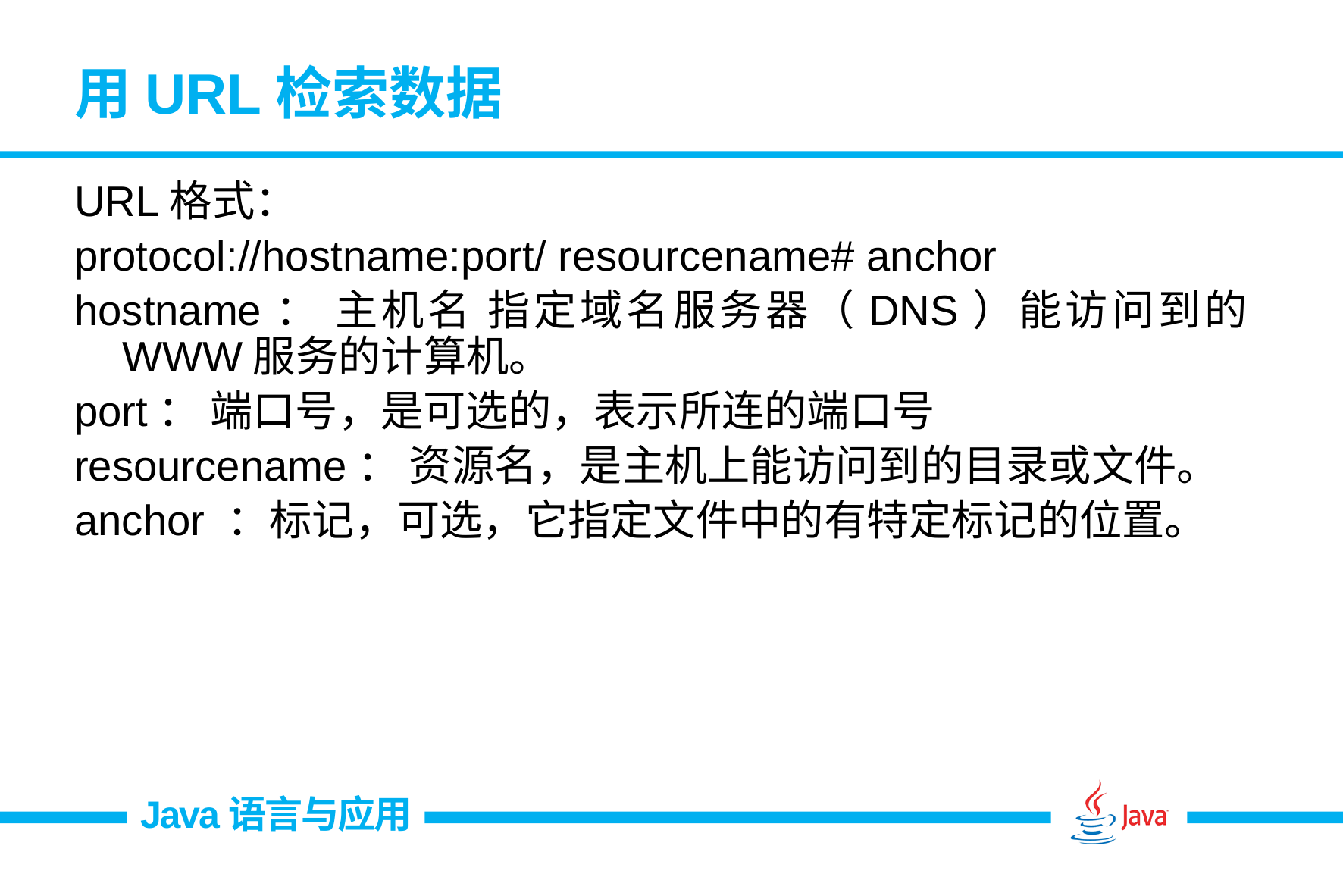

# 用URL检索数据
URL格式：
protocol://hostname:port/ resourcename# anchor
hostname： 主机名 指定域名服务器（DNS）能访问到的WWW服务的计算机。
port： 端口号，是可选的，表示所连的端口号
resourcename： 资源名，是主机上能访问到的目录或文件。
anchor ：标记，可选，它指定文件中的有特定标记的位置。